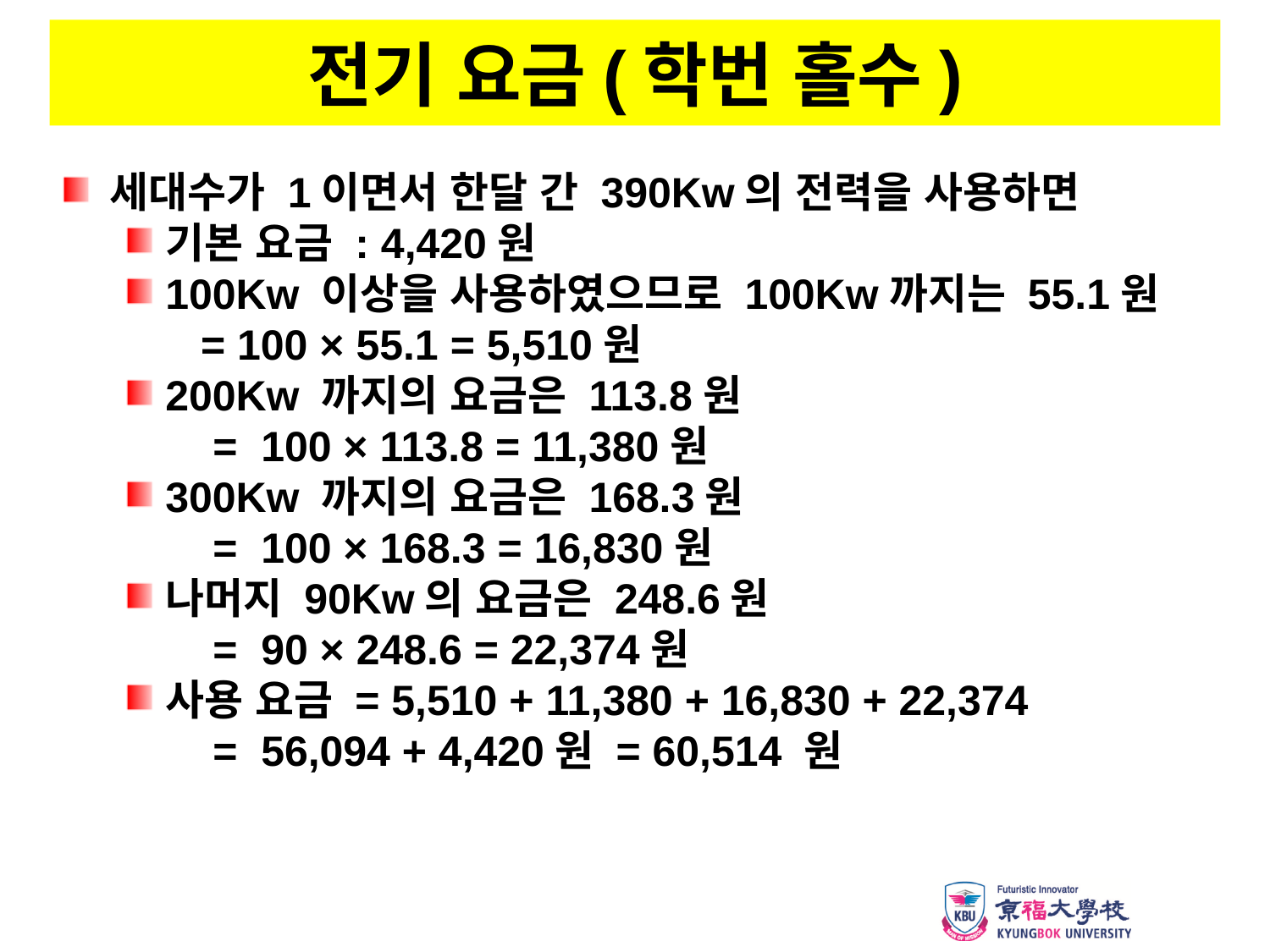

# 전기 요금(학번 홀수)
세대수가 1이면서 한달 간 390Kw의 전력을 사용하면
기본 요금 : 4,420원
100Kw 이상을 사용하였으므로 100Kw까지는 55.1원
       = 100 × 55.1 = 5,510원
200Kw 까지의 요금은 113.8원
        =  100 × 113.8 = 11,380원
300Kw 까지의 요금은 168.3원
        =  100 × 168.3 = 16,830원
나머지 90Kw의 요금은 248.6원
        =  90 × 248.6 = 22,374원
사용 요금 = 5,510 + 11,380 + 16,830 + 22,374
        =  56,094 + 4,420원 = 60,514 원